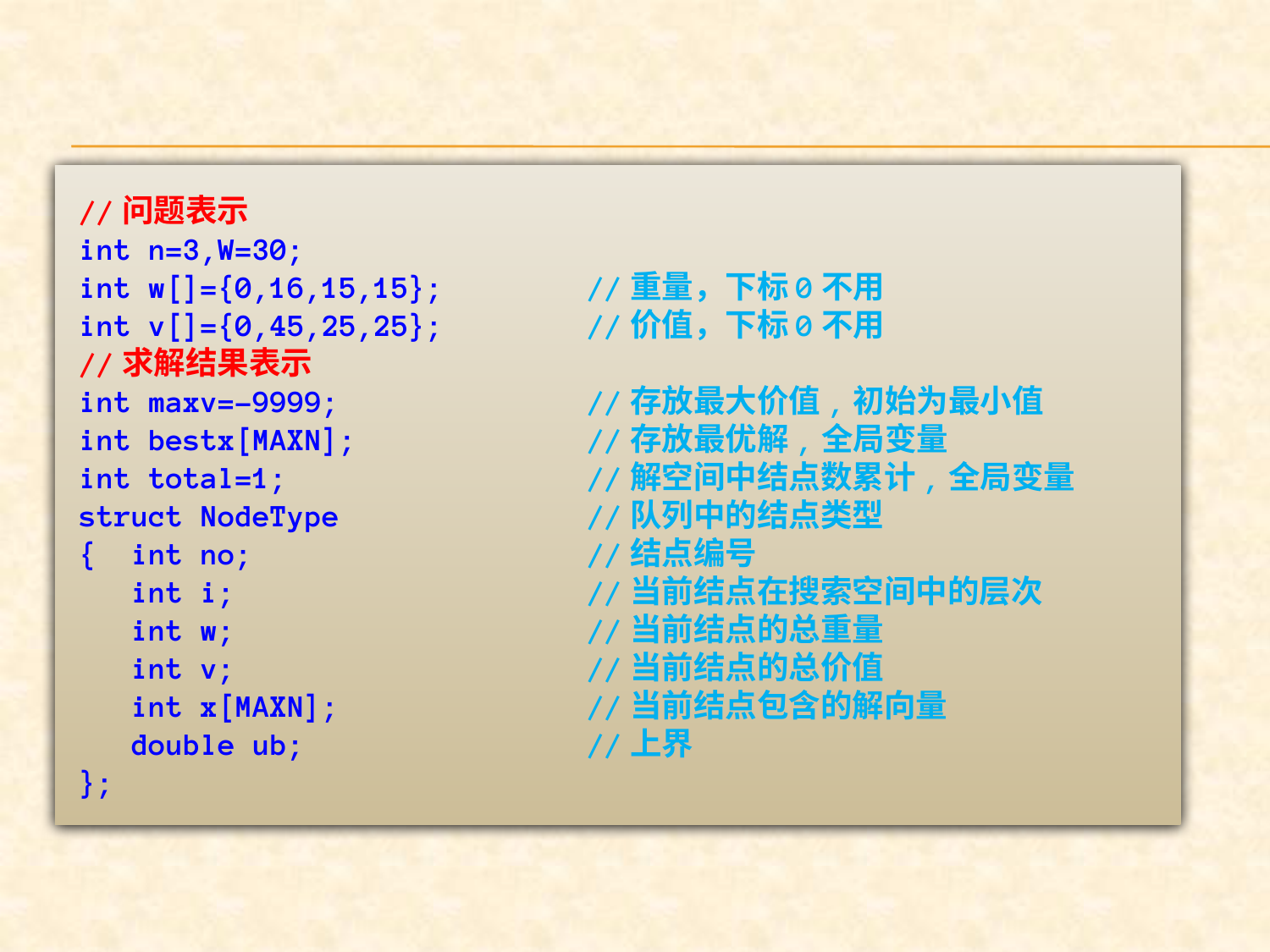

//问题表示
int n=3,W=30;
int w[]={0,16,15,15};		//重量，下标0不用
int v[]={0,45,25,25};  	//价值，下标0不用
//求解结果表示
int maxv=-9999;		//存放最大价值,初始为最小值
int bestx[MAXN];		//存放最优解,全局变量
int total=1;			//解空间中结点数累计,全局变量
struct NodeType		//队列中的结点类型
{  int no;			//结点编号
   int i;			//当前结点在搜索空间中的层次
   int w;			//当前结点的总重量
   int v;			//当前结点的总价值
   int x[MAXN];		//当前结点包含的解向量
   double ub;			//上界
};